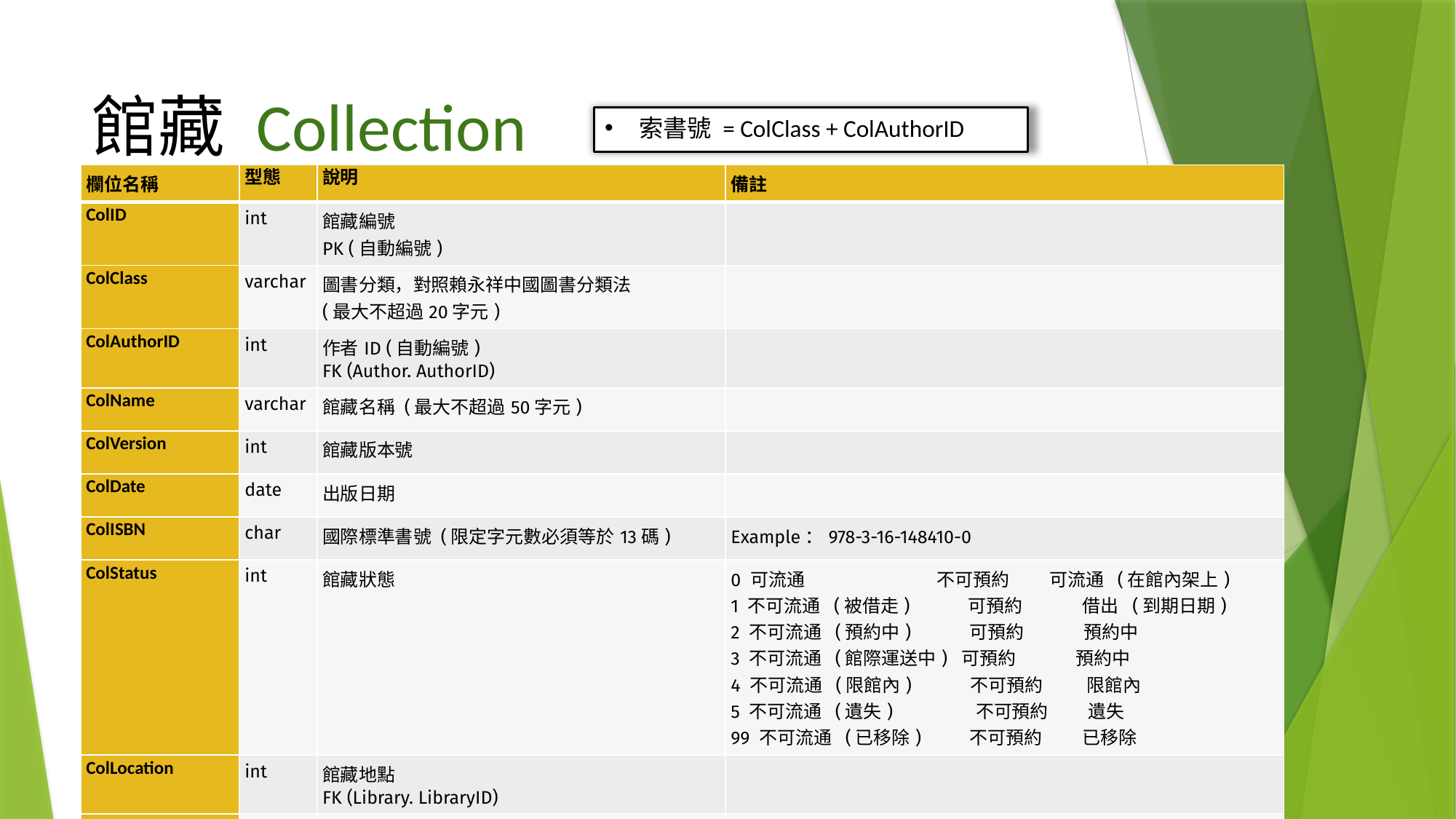

# 館藏 Collection
索書號 = ColClass + ColAuthorID
| 欄位名稱 | 型態 | 說明 | 備註 |
| --- | --- | --- | --- |
| ColID | int | 館藏編號 PK (自動編號) |  |
| ColClass | varchar | 圖書分類，對照賴永祥中國圖書分類法 (最大不超過20字元) |  |
| ColAuthorID | int | 作者ID (自動編號) FK (Author. AuthorID) |  |
| ColName | varchar | 館藏名稱 (最大不超過50字元) |  |
| ColVersion | int | 館藏版本號 |  |
| ColDate | date | 出版日期 |  |
| ColISBN | char | 國際標準書號 (限定字元數必須等於13碼) | Example：978-3-16-148410-0 |
| ColStatus | int | 館藏狀態 | 0 可流通 不可預約 可流通  (在館內架上) 1 不可流通 (被借走) 可預約 借出 (到期日期) 2 不可流通 (預約中) 可預約 預約中 3 不可流通 (館際運送中) 可預約 預約中 4 不可流通 (限館內) 不可預約 限館內 5 不可流通 (遺失) 不可預約 遺失 99 不可流通 (已移除) 不可預約 已移除 |
| ColLocation | int | 館藏地點 FK (Library. LibraryID) |  |
| ColTypeID | int | 館藏類型 FK (CollectionType.CollectionTypeID) |  |